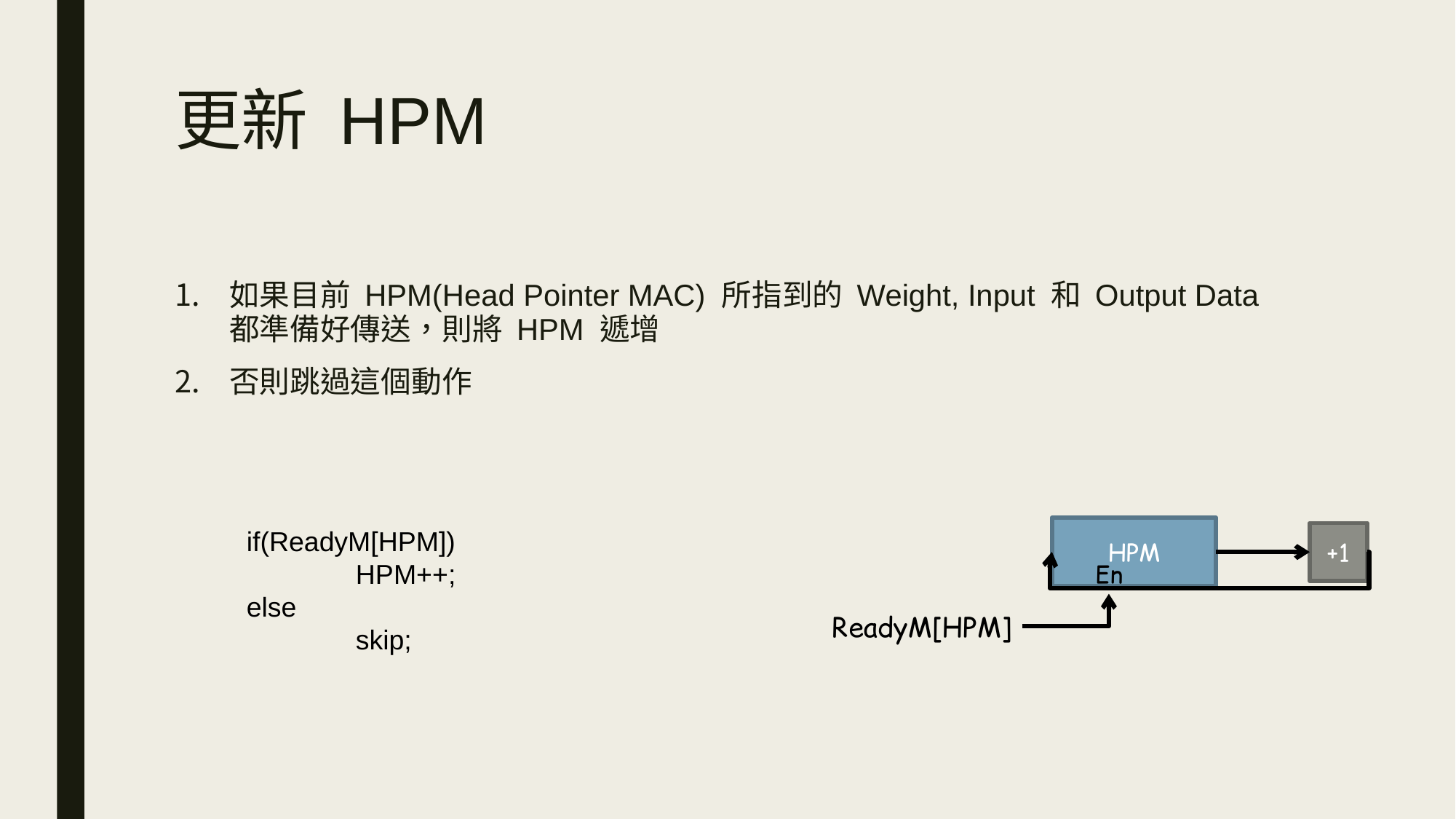

# 更新 HPM
如果目前 HPM(Head Pointer MAC) 所指到的 Weight, Input 和 Output Data 都準備好傳送，則將 HPM 遞增
否則跳過這個動作
HPM
if(ReadyM[HPM])
	HPM++;
else
	skip;
+1
En
ReadyM[HPM]